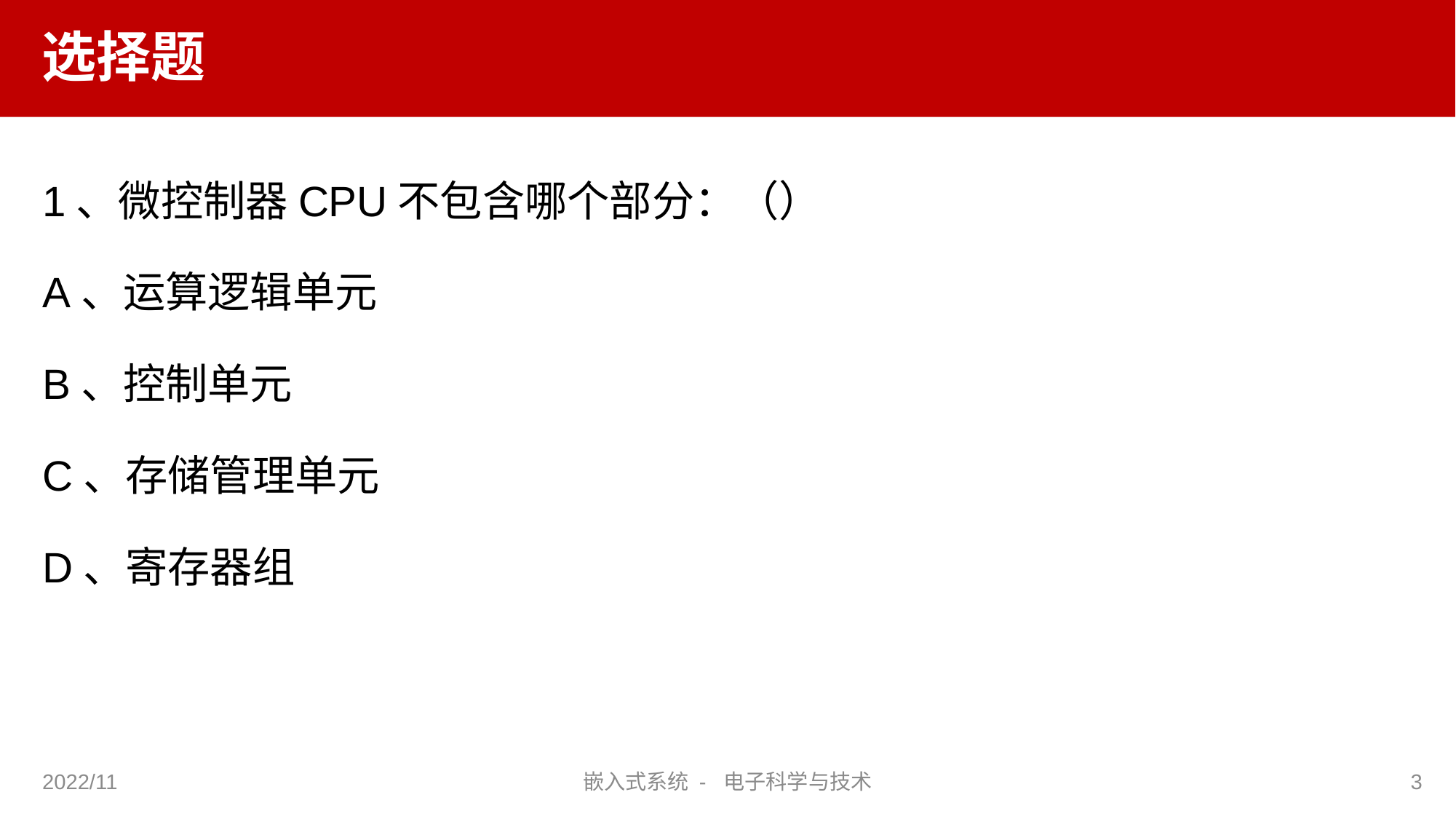

# 选择题
1、微控制器CPU不包含哪个部分：（）
A、运算逻辑单元
B、控制单元
C、存储管理单元
D、寄存器组
2022/11
嵌入式系统 -  电子科学与技术
3